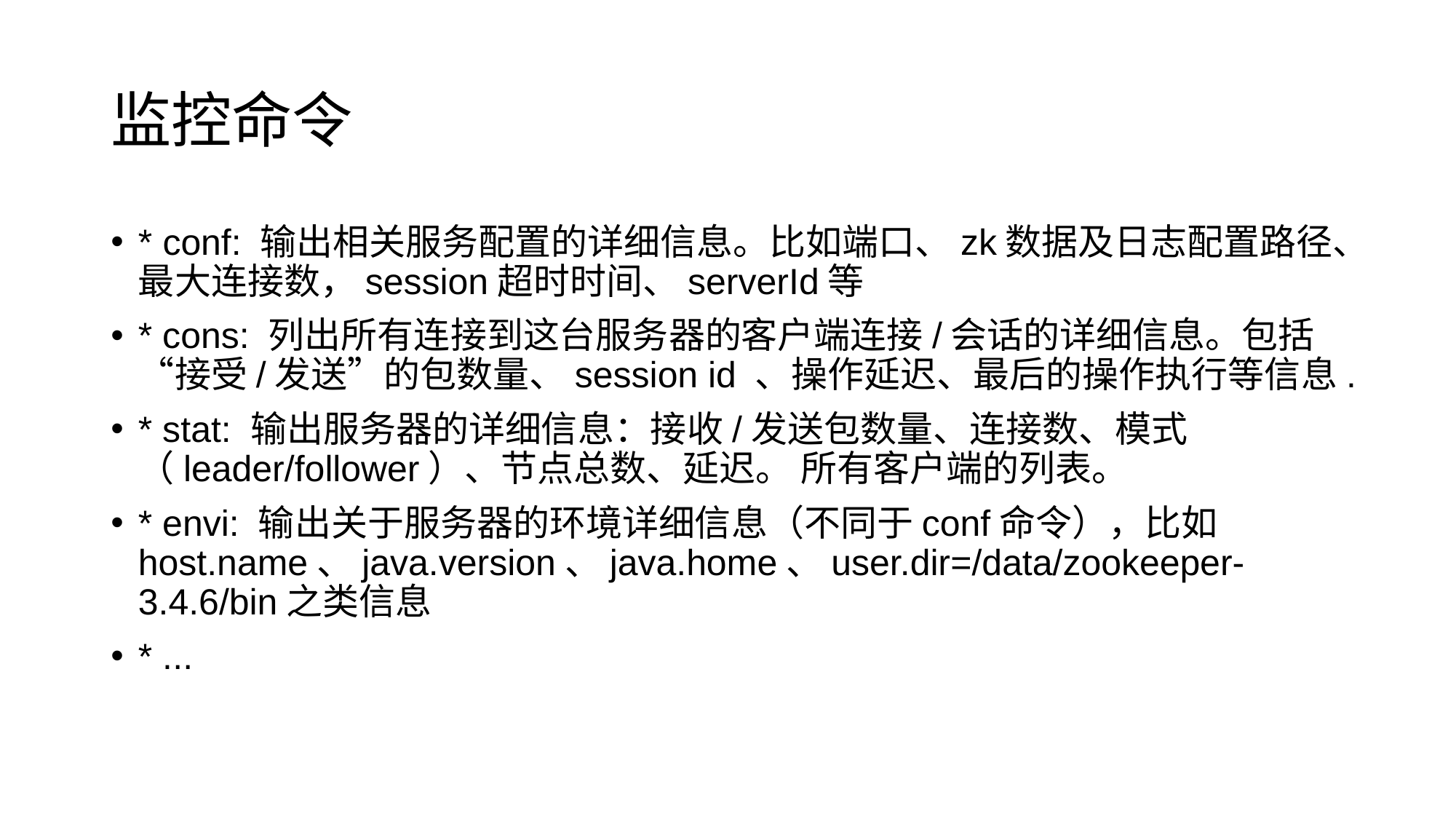

# 监控命令
* conf: 输出相关服务配置的详细信息。比如端口、zk数据及日志配置路径、最大连接数，session超时时间、serverId等
* cons: 列出所有连接到这台服务器的客户端连接/会话的详细信息。包括“接受/发送”的包数量、session id 、操作延迟、最后的操作执行等信息.
* stat: 输出服务器的详细信息：接收/发送包数量、连接数、模式（leader/follower）、节点总数、延迟。 所有客户端的列表。
* envi: 输出关于服务器的环境详细信息（不同于conf命令），比如host.name、java.version、java.home、user.dir=/data/zookeeper-3.4.6/bin之类信息
* ...